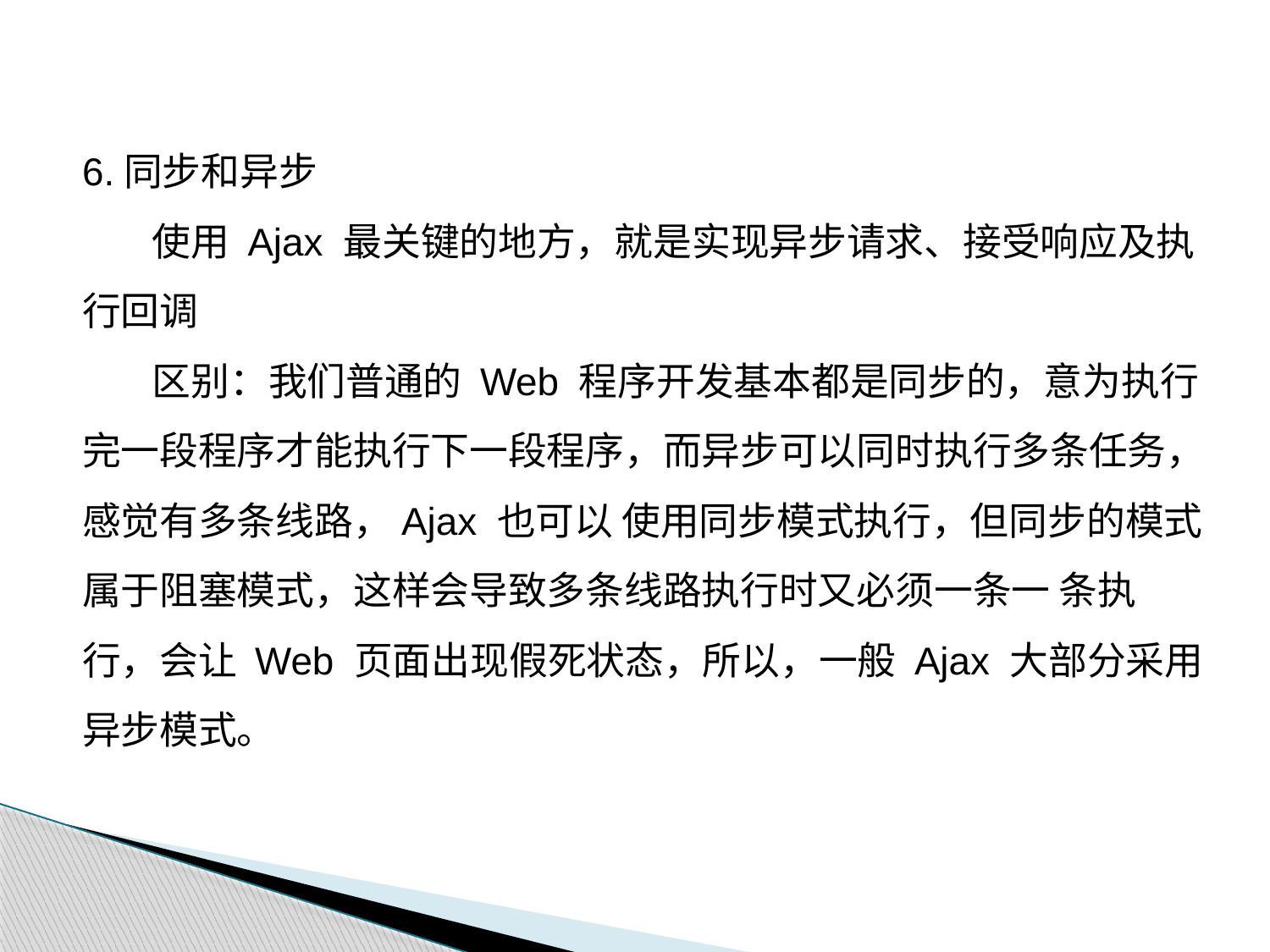

6.同步和异步
       使用 Ajax 最关键的地方，就是实现异步请求、接受响应及执行回调
       区别：我们普通的 Web 程序开发基本都是同步的，意为执行完一段程序才能执行下一段程序，而异步可以同时执行多条任务，
感觉有多条线路，Ajax 也可以 使用同步模式执行，但同步的模式属于阻塞模式，这样会导致多条线路执行时又必须一条一 条执行，会让 Web 页面出现假死状态，所以，一般 Ajax 大部分采用异步模式。